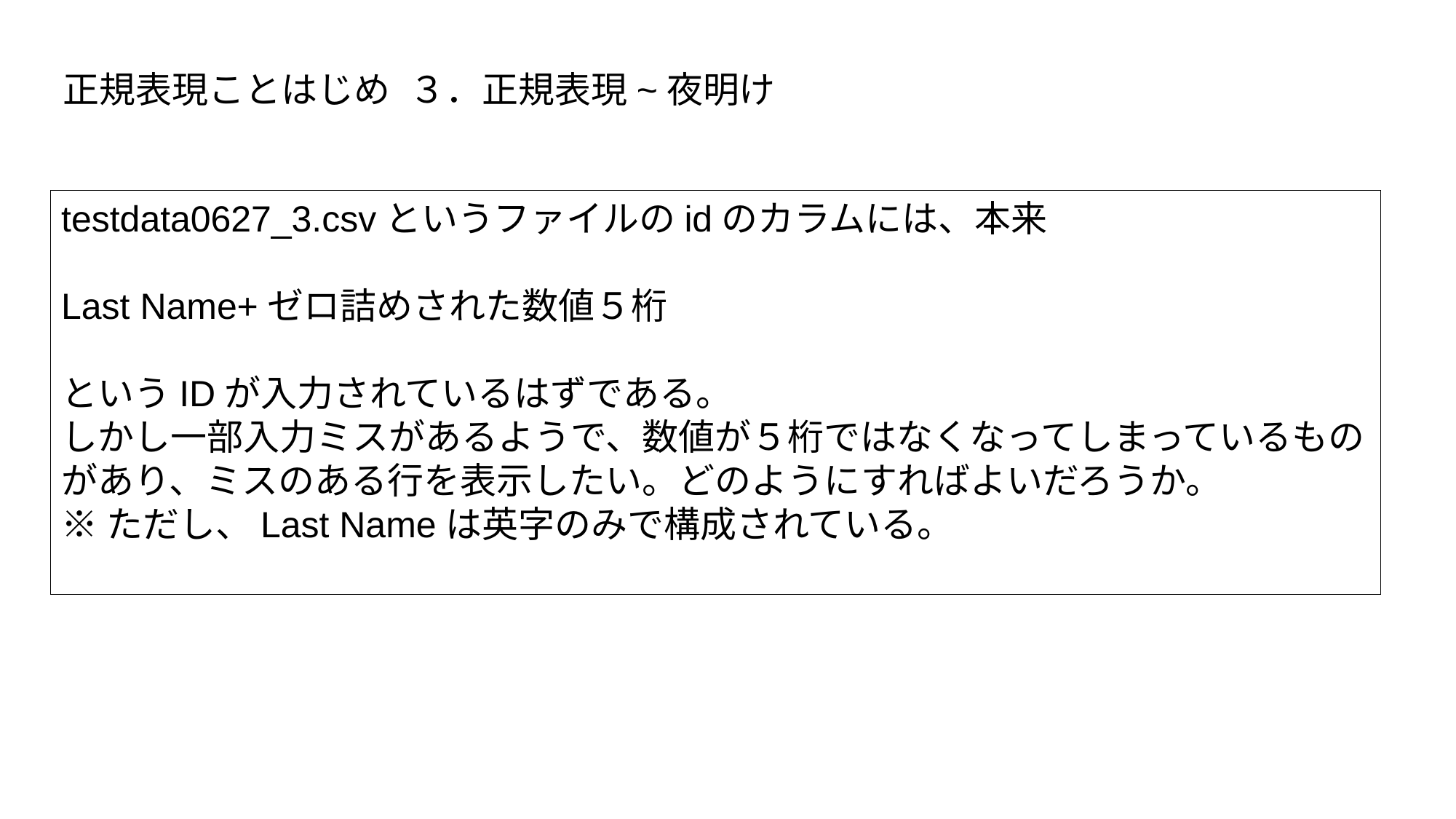

正規表現ことはじめ
３．正規表現~夜明け
testdata0627_3.csvというファイルのidのカラムには、本来

Last Name+ゼロ詰めされた数値５桁

というIDが入力されているはずである。
しかし一部入力ミスがあるようで、数値が５桁ではなくなってしまっているものがあり、ミスのある行を表示したい。どのようにすればよいだろうか。
※ただし、Last Nameは英字のみで構成されている。